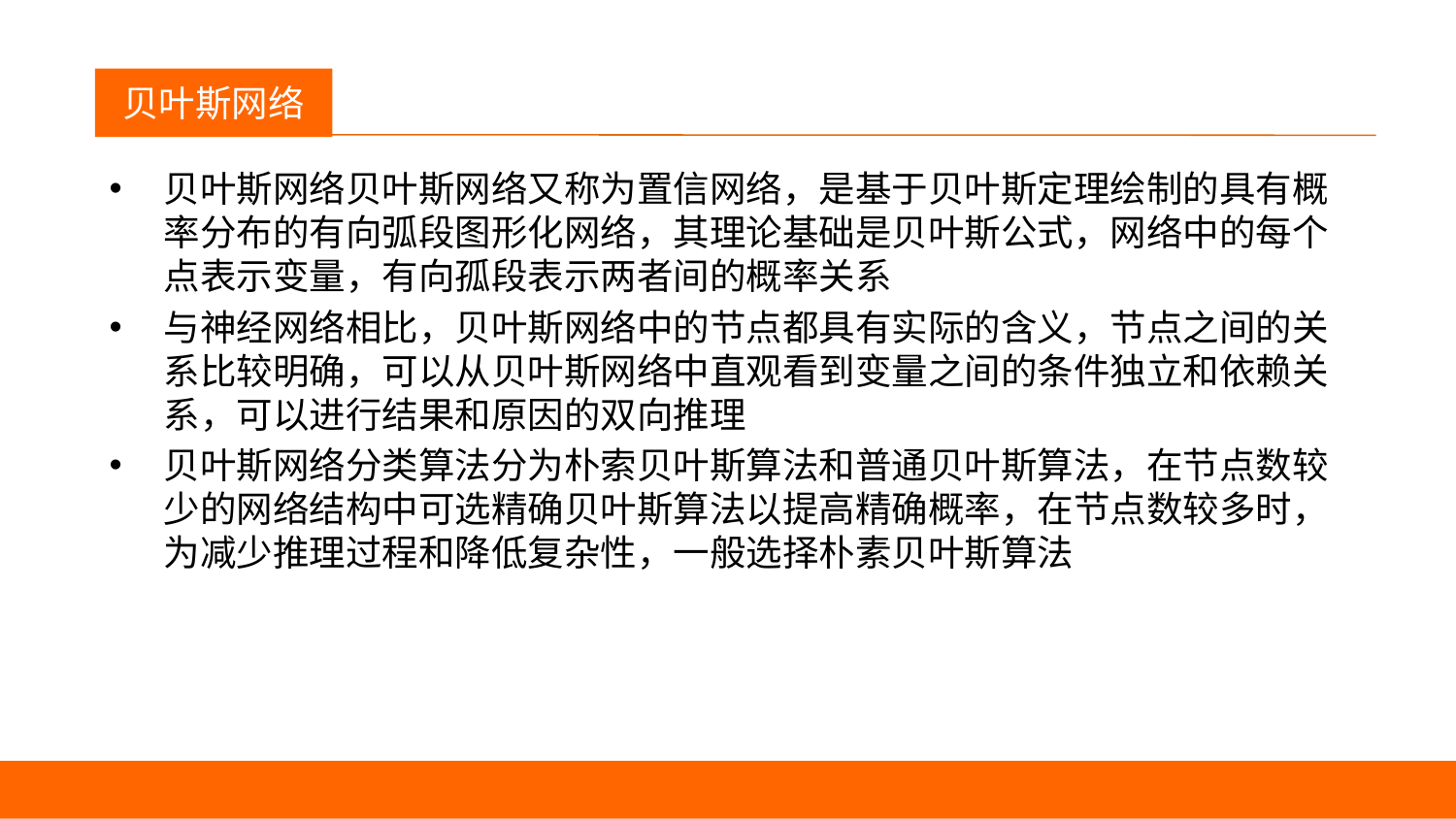

议程
贝叶斯网络

贝叶斯网络贝叶斯网络又称为置信网络，是基于贝叶斯定理绘制的具有概率分布的有向弧段图形化网络，其理论基础是贝叶斯公式，网络中的每个点表示变量，有向孤段表示两者间的概率关系
与神经网络相比，贝叶斯网络中的节点都具有实际的含义，节点之间的关系比较明确，可以从贝叶斯网络中直观看到变量之间的条件独立和依赖关系，可以进行结果和原因的双向推理
贝叶斯网络分类算法分为朴索贝叶斯算法和普通贝叶斯算法，在节点数较少的网络结构中可选精确贝叶斯算法以提高精确概率，在节点数较多时，为减少推理过程和降低复杂性，一般选择朴素贝叶斯算法